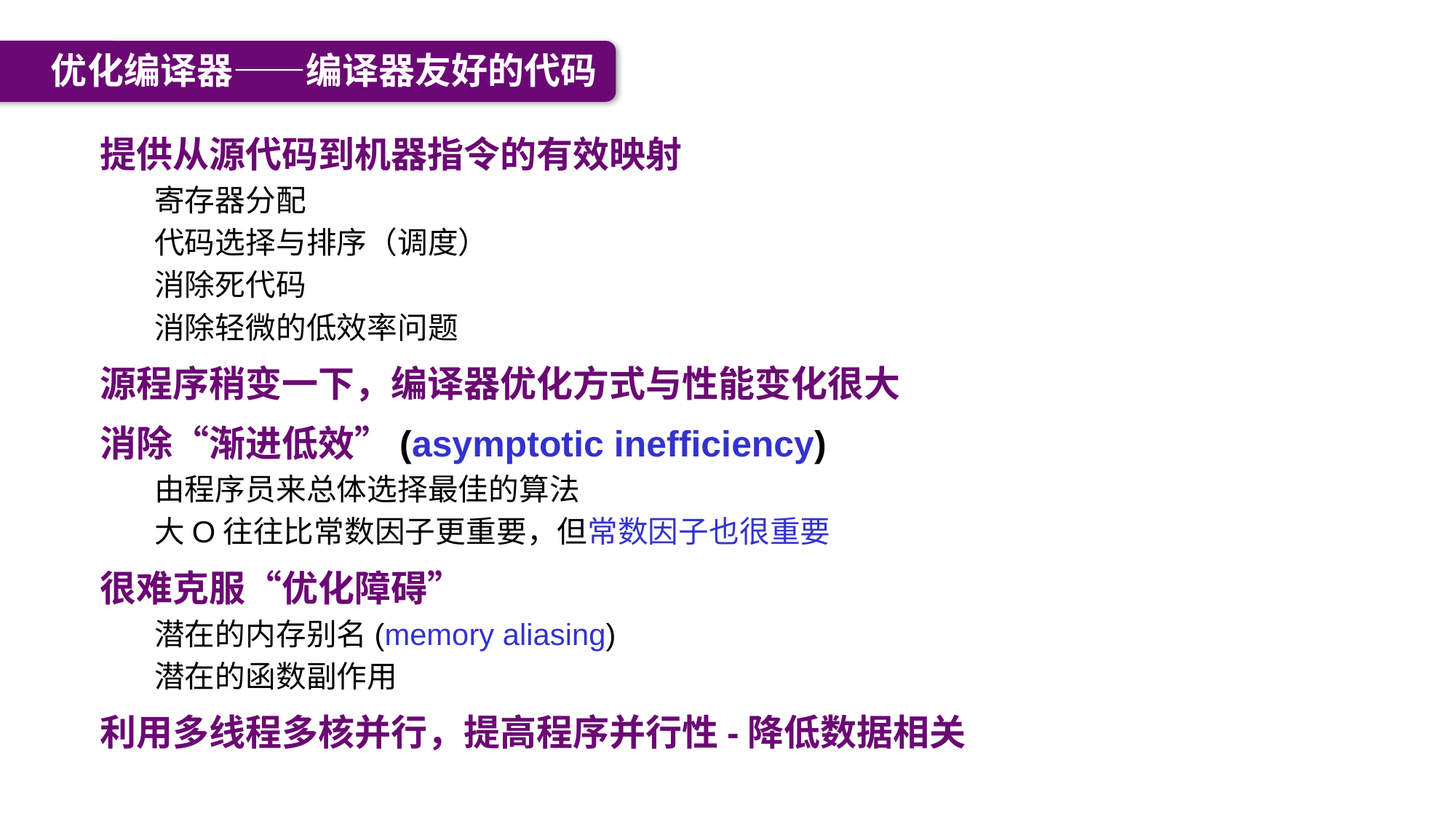

优化编译器——编译器友好的代码

提供从源代码到机器指令的有效映射
寄存器分配
代码选择与排序（调度）
消除死代码
消除轻微的低效率问题
源程序稍变一下，编译器优化方式与性能变化很大
消除“渐进低效”(asymptotic inefficiency)
由程序员来总体选择最佳的算法
大O往往比常数因子更重要，但常数因子也很重要
很难克服“优化障碍”
潜在的内存别名(memory aliasing)
潜在的函数副作用
利用多线程多核并行，提高程序并行性-降低数据相关